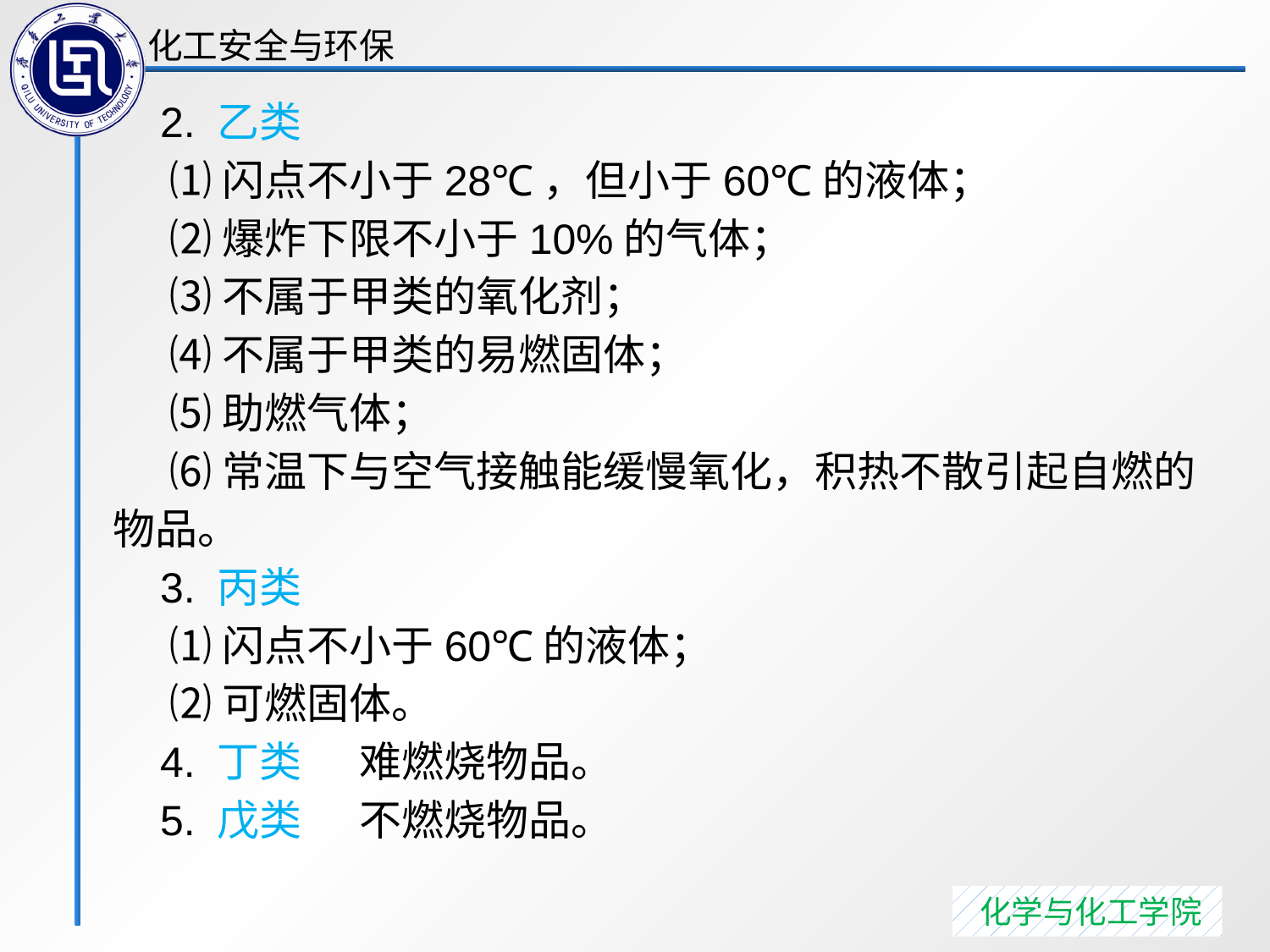

2. 乙类
      ⑴闪点不小于28℃，但小于60℃的液体；
      ⑵爆炸下限不小于10%的气体；
      ⑶不属于甲类的氧化剂；
      ⑷不属于甲类的易燃固体；
      ⑸助燃气体；
      ⑹常温下与空气接触能缓慢氧化，积热不散引起自燃的物品。
    3. 丙类
      ⑴闪点不小于60℃的液体；
      ⑵可燃固体。
    4. 丁类      难燃烧物品。
    5. 戊类      不燃烧物品。